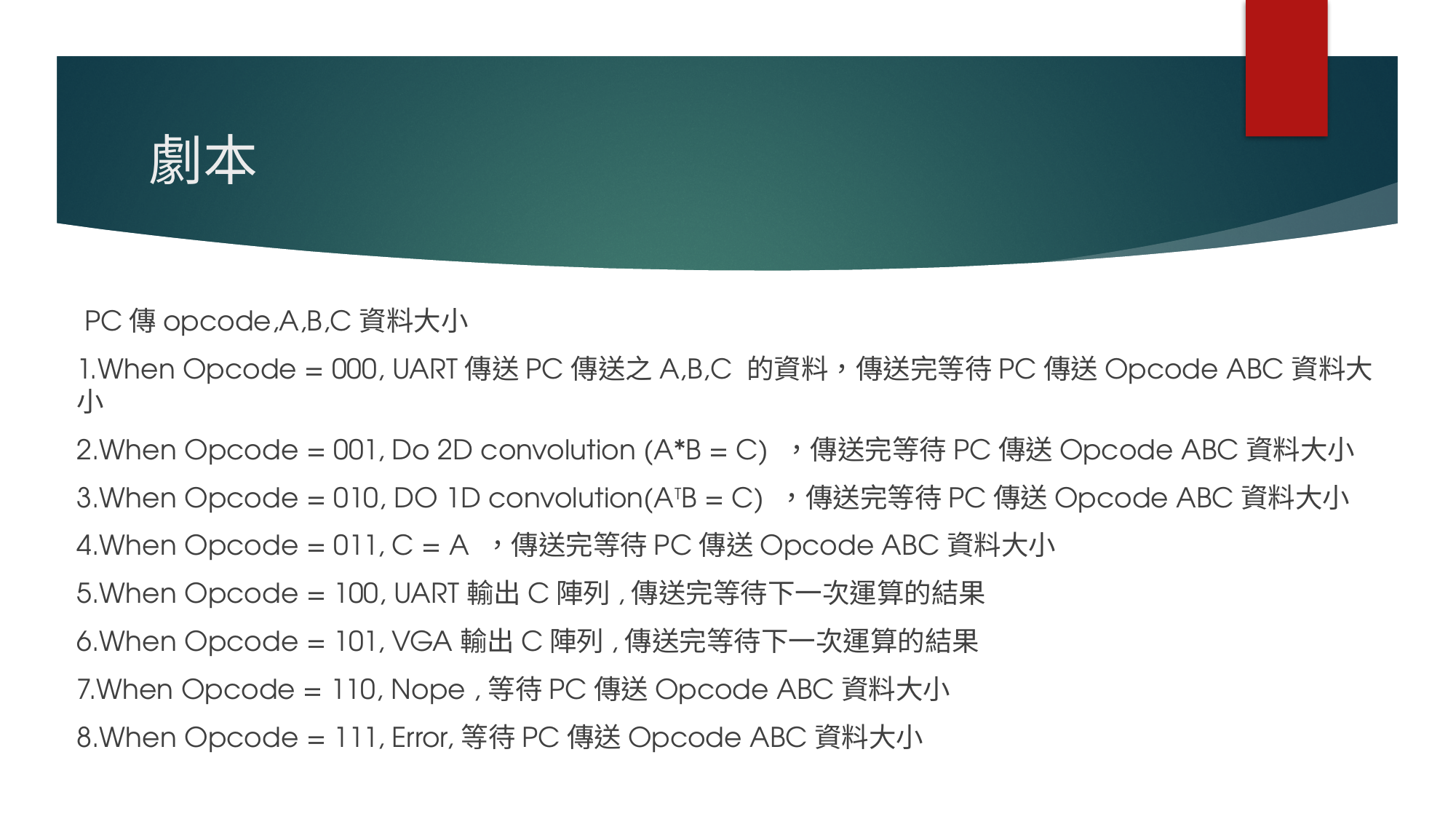

# 劇本
 PC傳opcode,A,B,C資料大小
1.When Opcode = 000, UART傳送PC傳送之A,B,C 的資料，傳送完等待PC傳送Opcode ABC資料大小
2.When Opcode = 001, Do 2D convolution (A*B = C) ，傳送完等待PC傳送Opcode ABC資料大小
3.When Opcode = 010, DO 1D convolution(ATB = C) ，傳送完等待PC傳送Opcode ABC資料大小
4.When Opcode = 011, C = A ，傳送完等待PC傳送Opcode ABC資料大小
5.When Opcode = 100, UART輸出C陣列,傳送完等待下一次運算的結果
6.When Opcode = 101, VGA輸出C陣列,傳送完等待下一次運算的結果
7.When Opcode = 110, Nope ,等待PC傳送Opcode ABC資料大小
8.When Opcode = 111, Error,等待PC傳送Opcode ABC資料大小